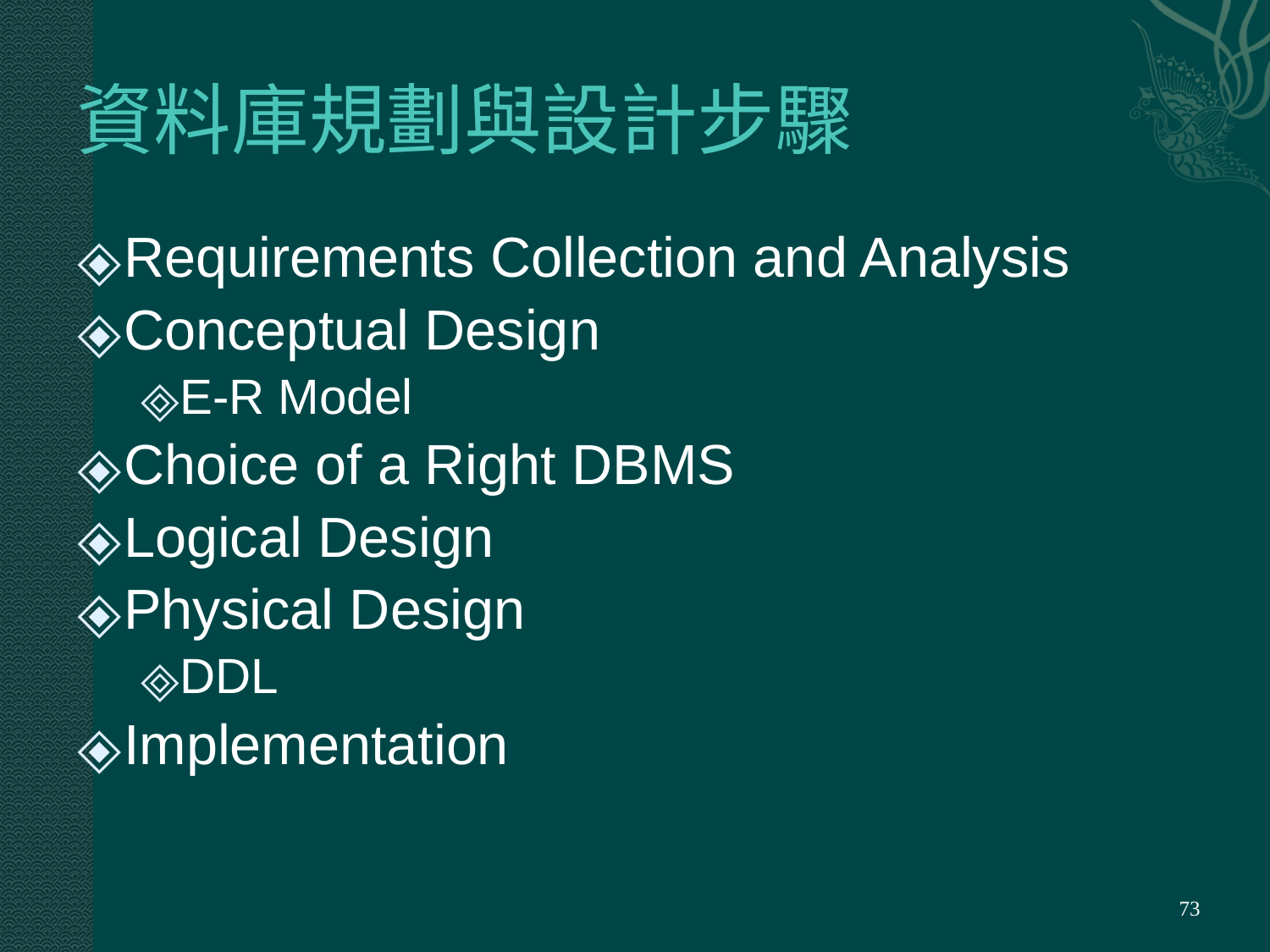

# 資料庫規劃與設計步驟
Requirements Collection and Analysis
Conceptual Design
E-R Model
Choice of a Right DBMS
Logical Design
Physical Design
DDL
Implementation
73